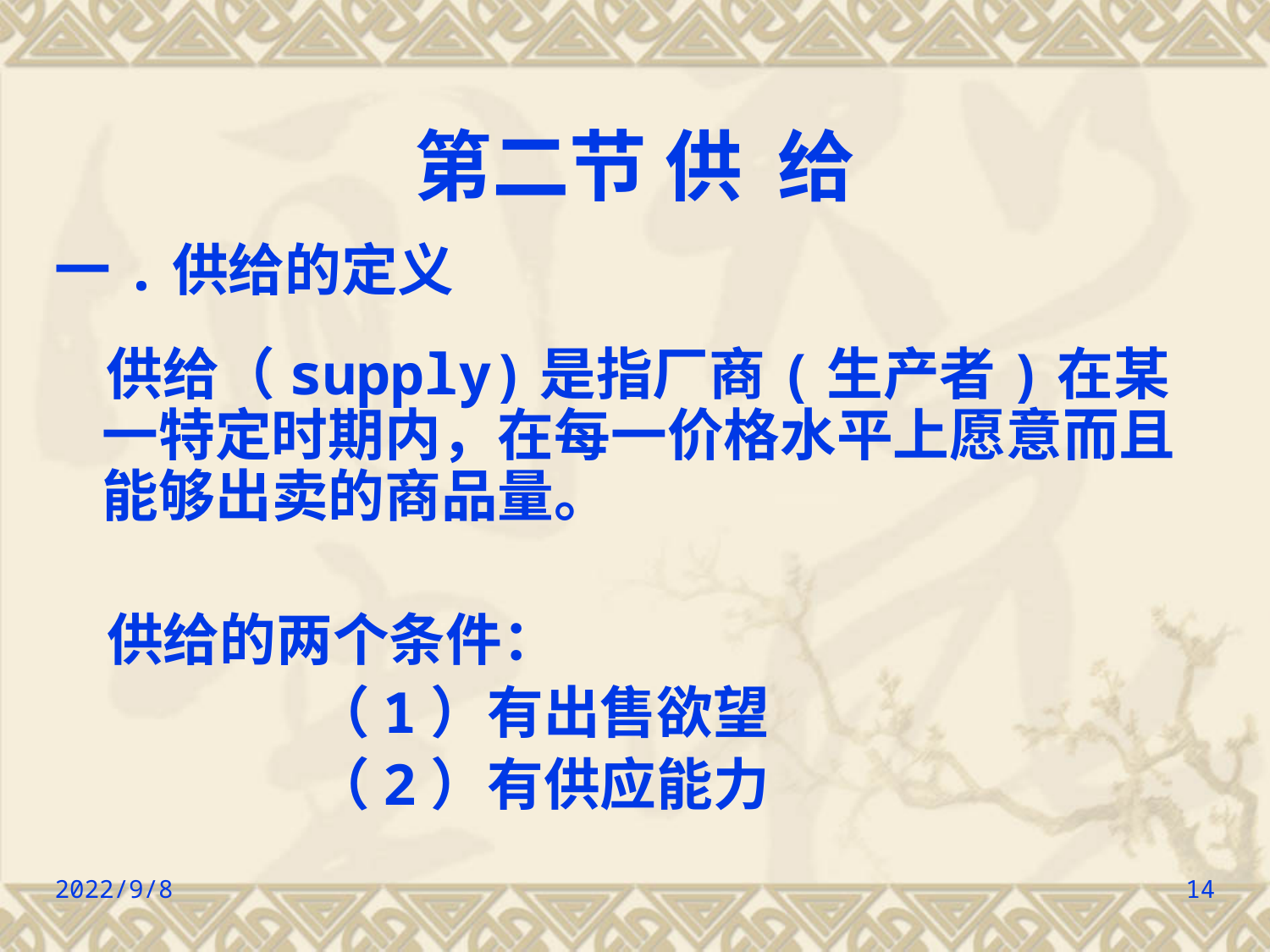

# 第二节 供  给
一.供给的定义

   供给（supply)是指厂商(生产者)在某一特定时期内，在每一价格水平上愿意而且能够出卖的商品量。

   供给的两个条件：
                   （1）有出售欲望
                   （2）有供应能力
2022/9/8
14